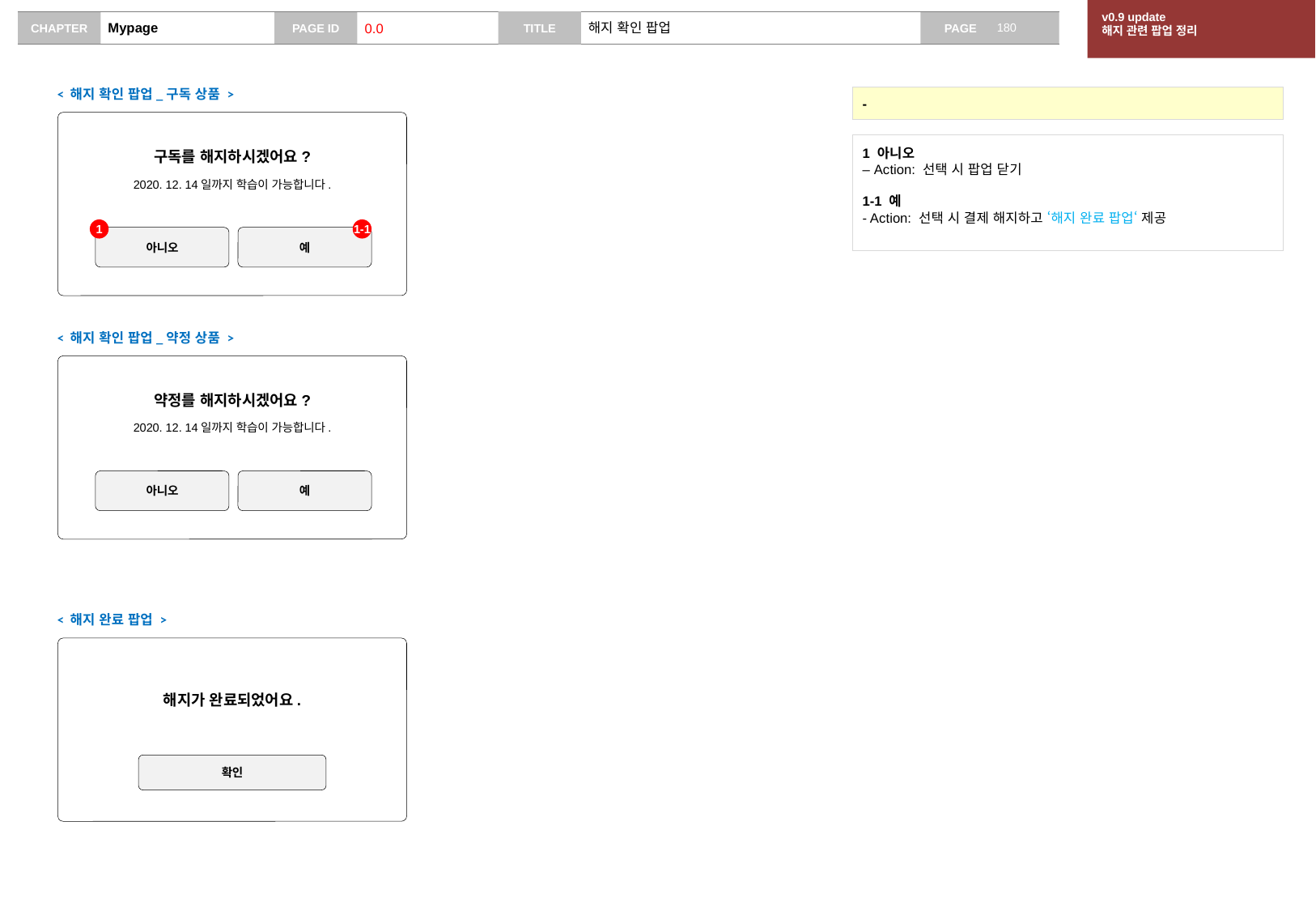

v0.9 update
해지 관련 팝업 정리

# Mypage
0.0
해지 확인 팝업
-
< 해지 확인 팝업_구독 상품 >

1 아니오
– Action: 선택 시 팝업 닫기

1-1 예
- Action: 선택 시 결제 해지하고 ‘해지 완료 팝업‘ 제공

구독를 해지하시겠어요?
2020. 12. 14일까지 학습이 가능합니다.
1
1-1
아니오
예
< 해지 확인 팝업_약정 상품 >

약정를 해지하시겠어요?
2020. 12. 14일까지 학습이 가능합니다.
아니오
예
< 해지 완료 팝업 >

해지가 완료되었어요.
확인